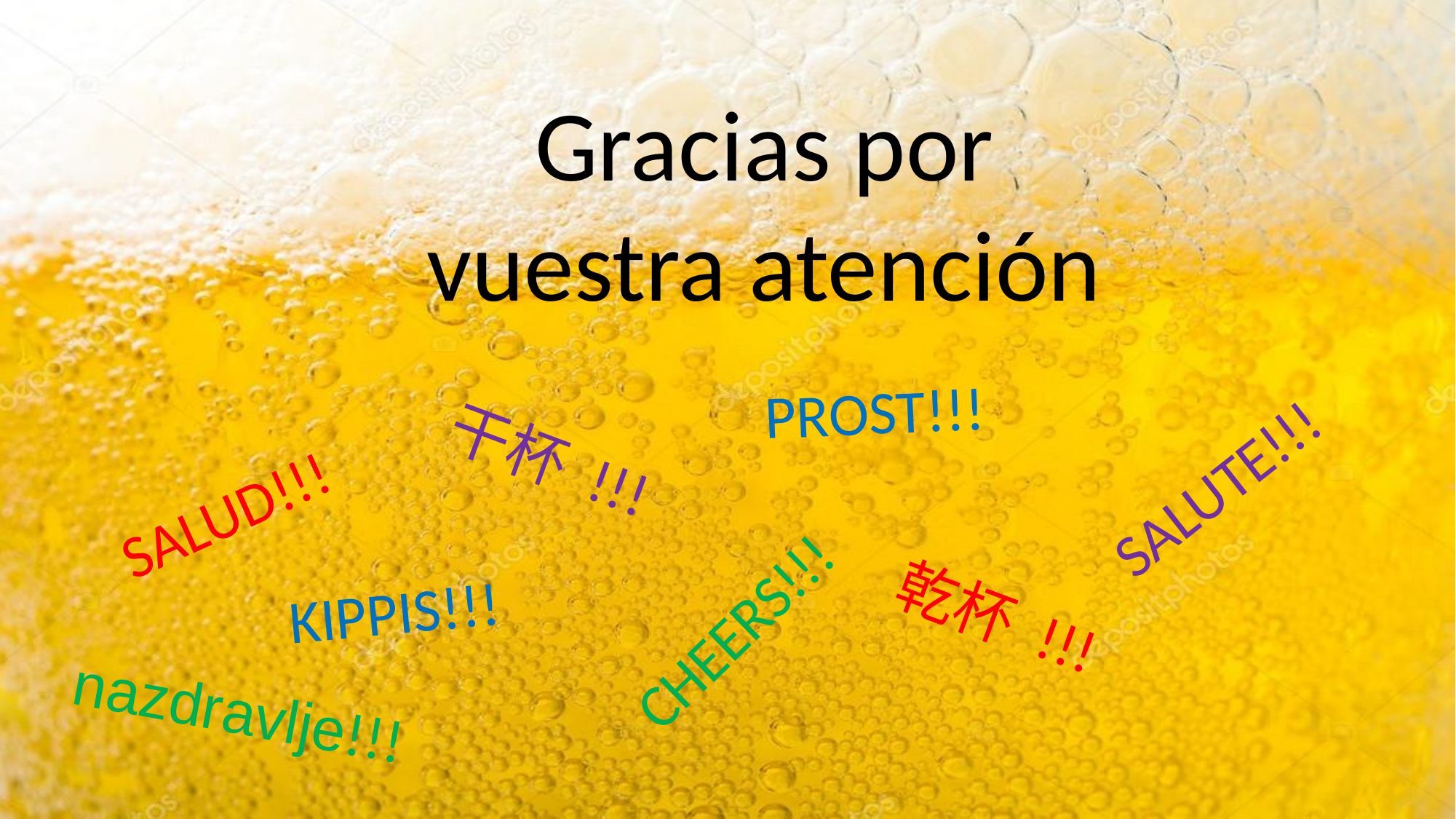

Gracias por vuestra atención
PROST!!!
干杯 !!!
SALUTE!!!
SALUD!!!
KIPPIS!!!
乾杯 !!!
CHEERS!!!
nazdravlje!!!